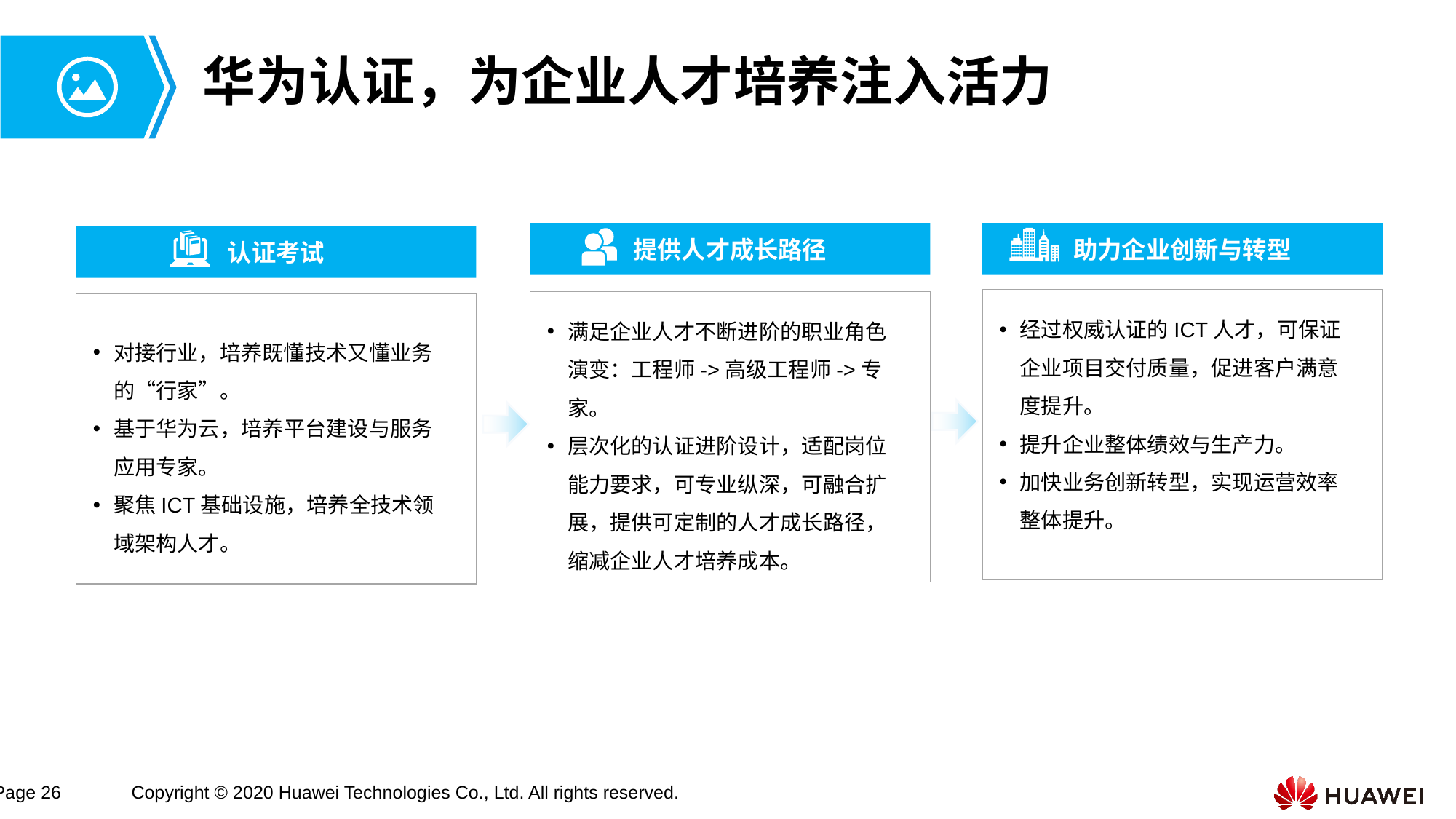

# 华为认证，为企业人才培养注入活力
提供人才成长路径
助力企业创新与转型
认证考试

经过权威认证的ICT人才，可保证企业项目交付质量，促进客户满意度提升。
提升企业整体绩效与生产力。
加快业务创新转型，实现运营效率整体提升。

满足企业人才不断进阶的职业角色演变：工程师->高级工程师->专家。
层次化的认证进阶设计，适配岗位能力要求，可专业纵深，可融合扩展，提供可定制的人才成长路径，缩减企业人才培养成本。

对接行业，培养既懂技术又懂业务的“行家”。
基于华为云，培养平台建设与服务应用专家。
聚焦ICT基础设施，培养全技术领域架构人才。